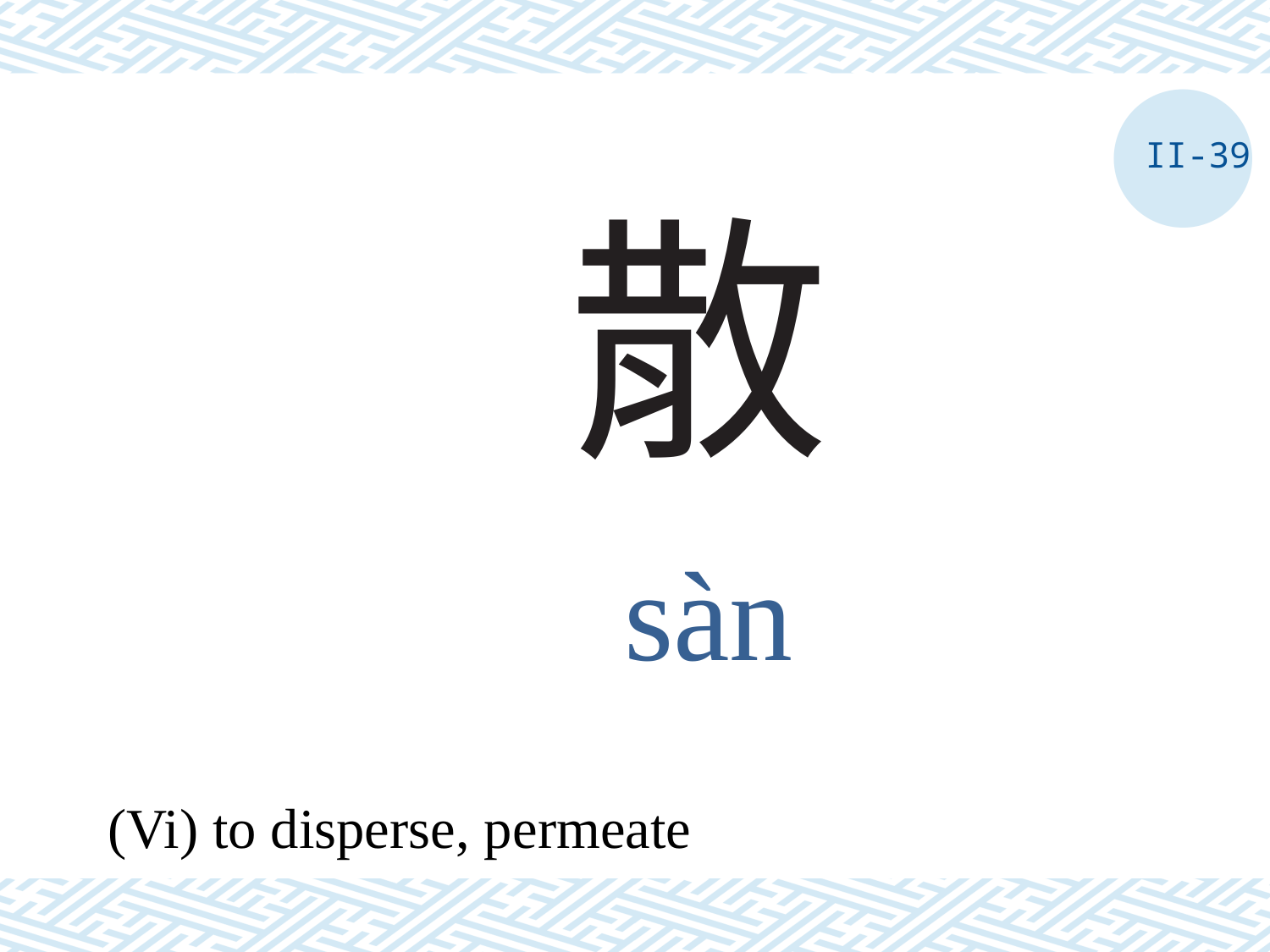

II-39

# 散
sàn
(Vi) to disperse, permeate